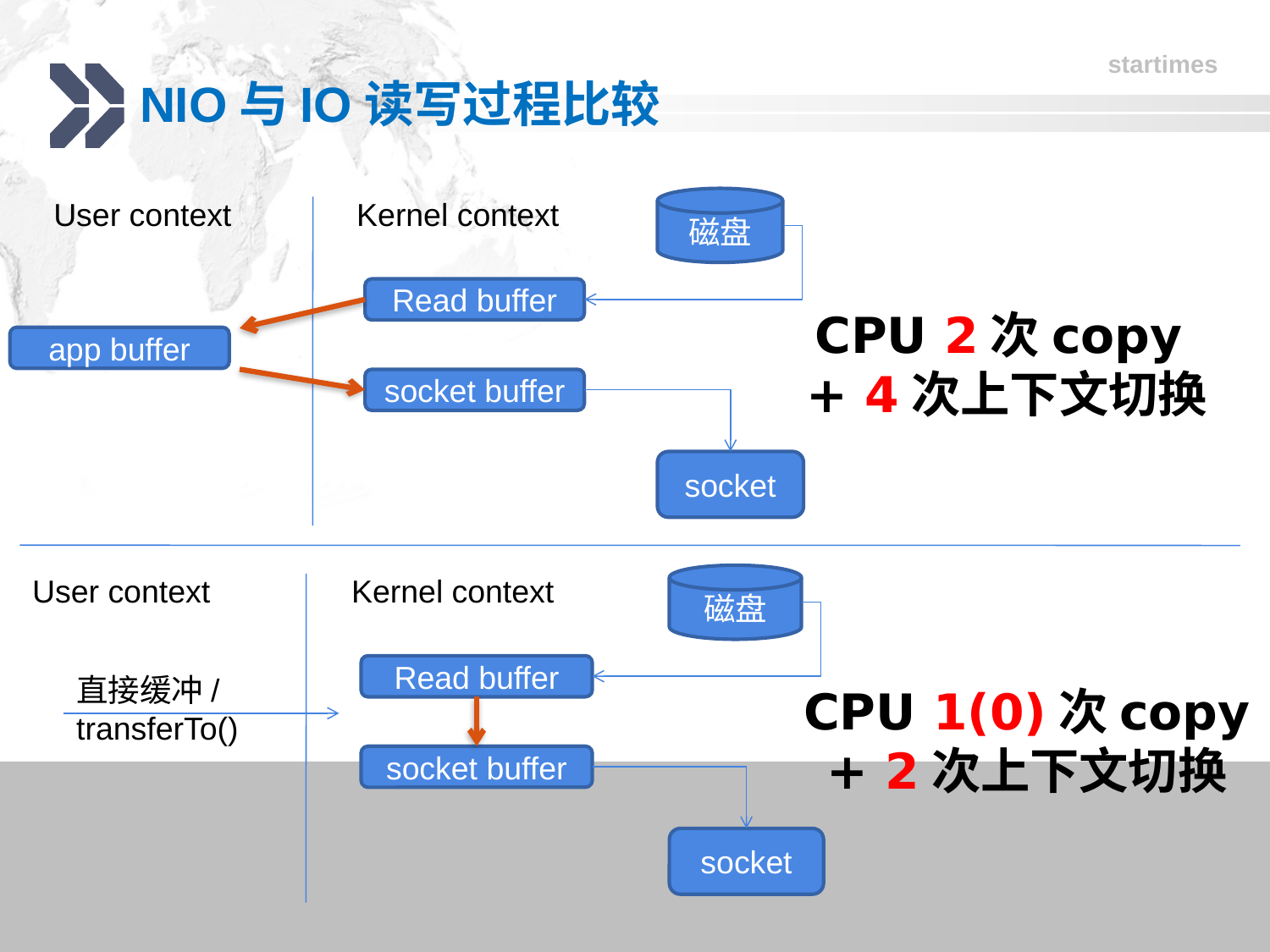

# NIO与IO读写过程比较
User context
Kernel context
磁盘
Read buffer
app buffer
socket buffer
socket
CPU 2次copy
+ 4次上下文切换
User context
Kernel context
磁盘
Read buffer
直接缓冲/transferTo()
socket buffer
socket
CPU 1(0)次copy + 2次上下文切换